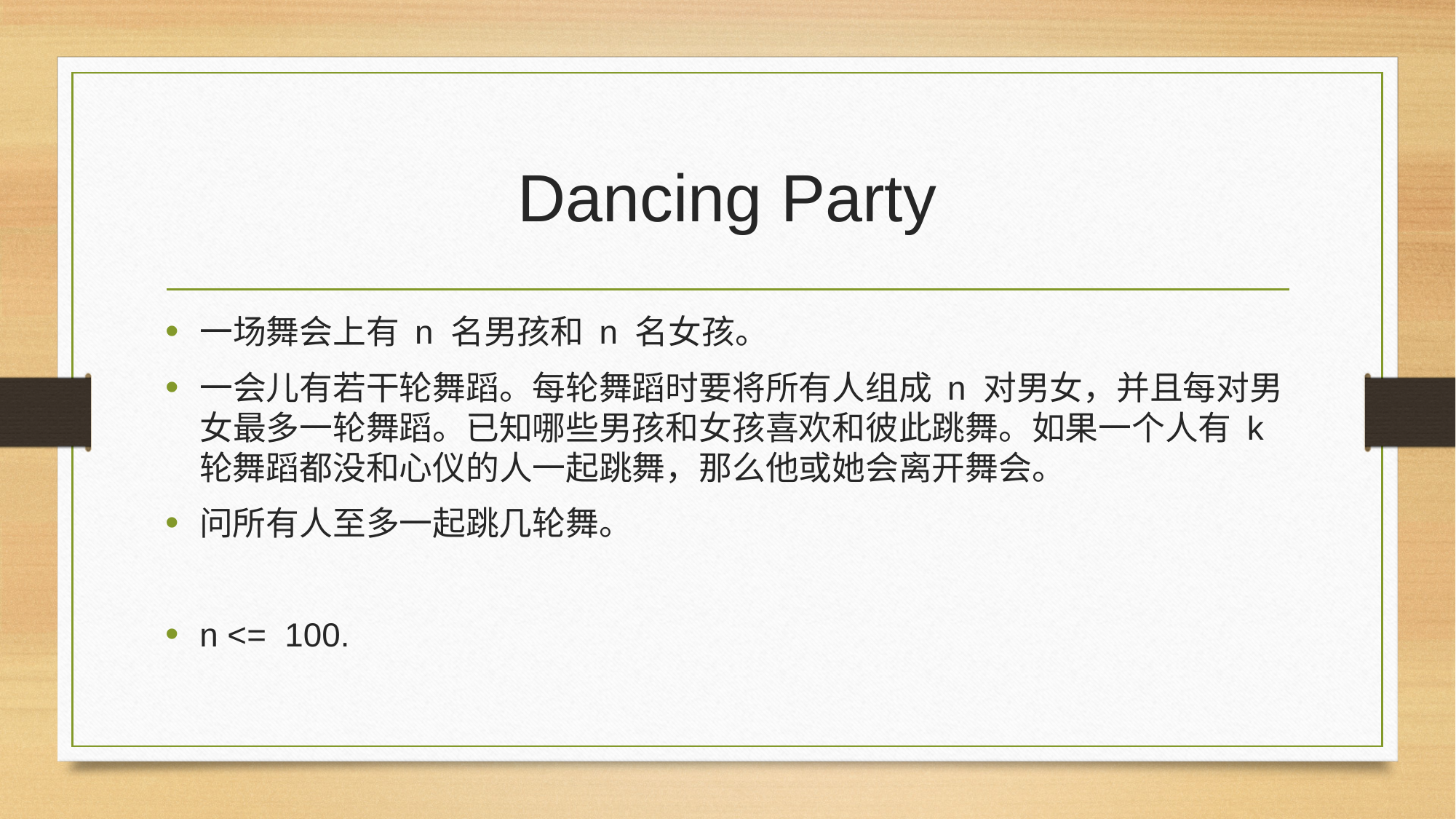

# Dancing Party
一场舞会上有 n 名男孩和 n 名女孩。
一会儿有若干轮舞蹈。每轮舞蹈时要将所有人组成 n 对男女，并且每对男女最多一轮舞蹈。已知哪些男孩和女孩喜欢和彼此跳舞。如果一个人有 k 轮舞蹈都没和心仪的人一起跳舞，那么他或她会离开舞会。
问所有人至多一起跳几轮舞。

n <=  100.